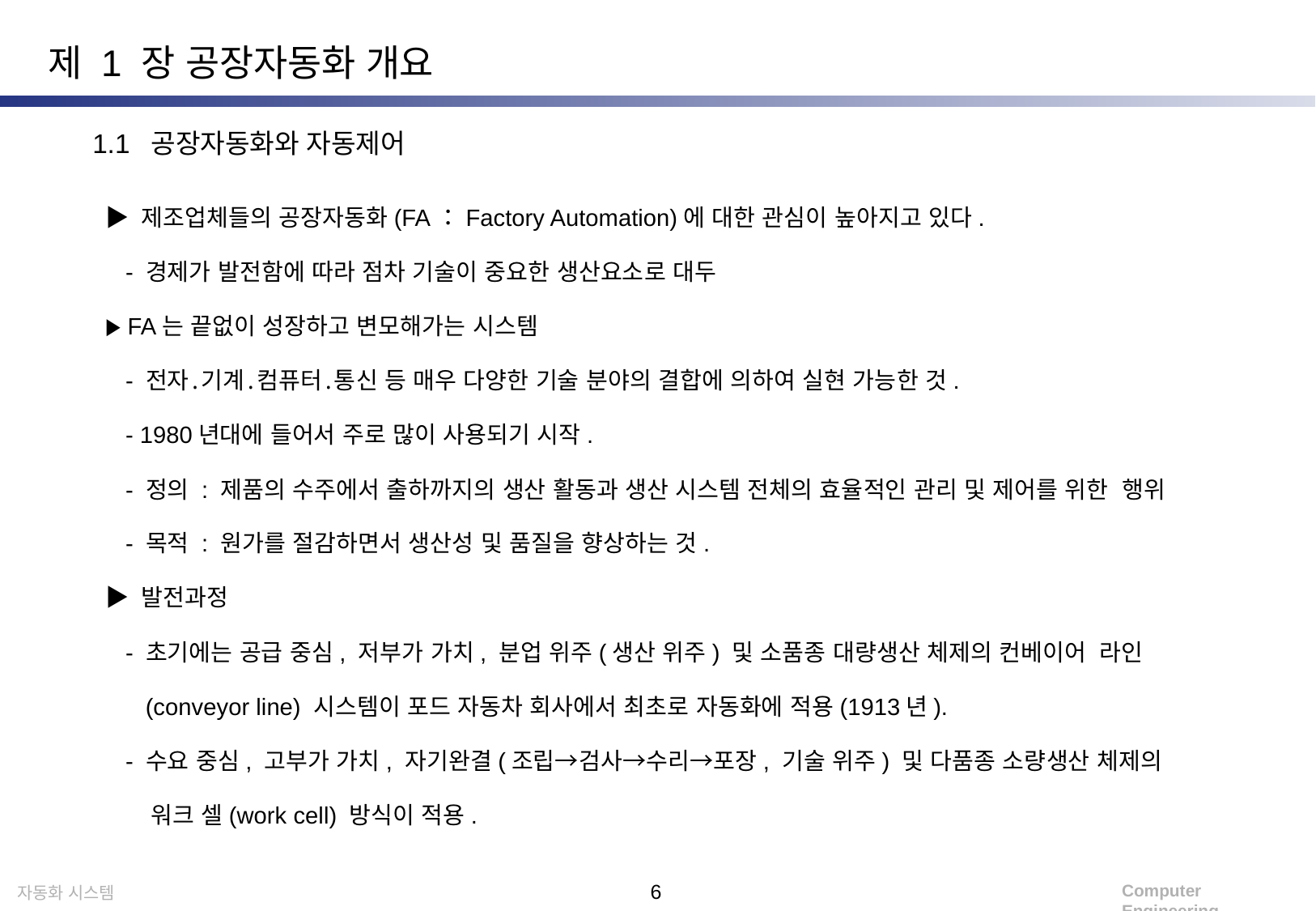

제 1 장 공장자동화 개요
1.1  공장자동화와 자동제어
▶ 제조업체들의 공장자동화(FA：Factory Automation)에 대한 관심이 높아지고 있다.
   - 경제가 발전함에 따라 점차 기술이 중요한 생산요소로 대두
▶ FA는 끝없이 성장하고 변모해가는 시스템
   - 전자․기계․컴퓨터․통신 등 매우 다양한 기술 분야의 결합에 의하여 실현 가능한 것.
   - 1980년대에 들어서 주로 많이 사용되기 시작.
   - 정의 : 제품의 수주에서 출하까지의 생산 활동과 생산 시스템 전체의 효율적인 관리 및 제어를 위한  행위
   - 목적 : 원가를 절감하면서 생산성 및 품질을 향상하는 것.
▶ 발전과정
   - 초기에는 공급 중심, 저부가 가치, 분업 위주(생산 위주) 및 소품종 대량생산 체제의 컨베이어  라인
      (conveyor line) 시스템이 포드 자동차 회사에서 최초로 자동화에 적용(1913년).
   - 수요 중심, 고부가 가치, 자기완결(조립→검사→수리→포장, 기술 위주) 및 다품종 소량생산 체제의
      워크 셀(work cell) 방식이 적용.